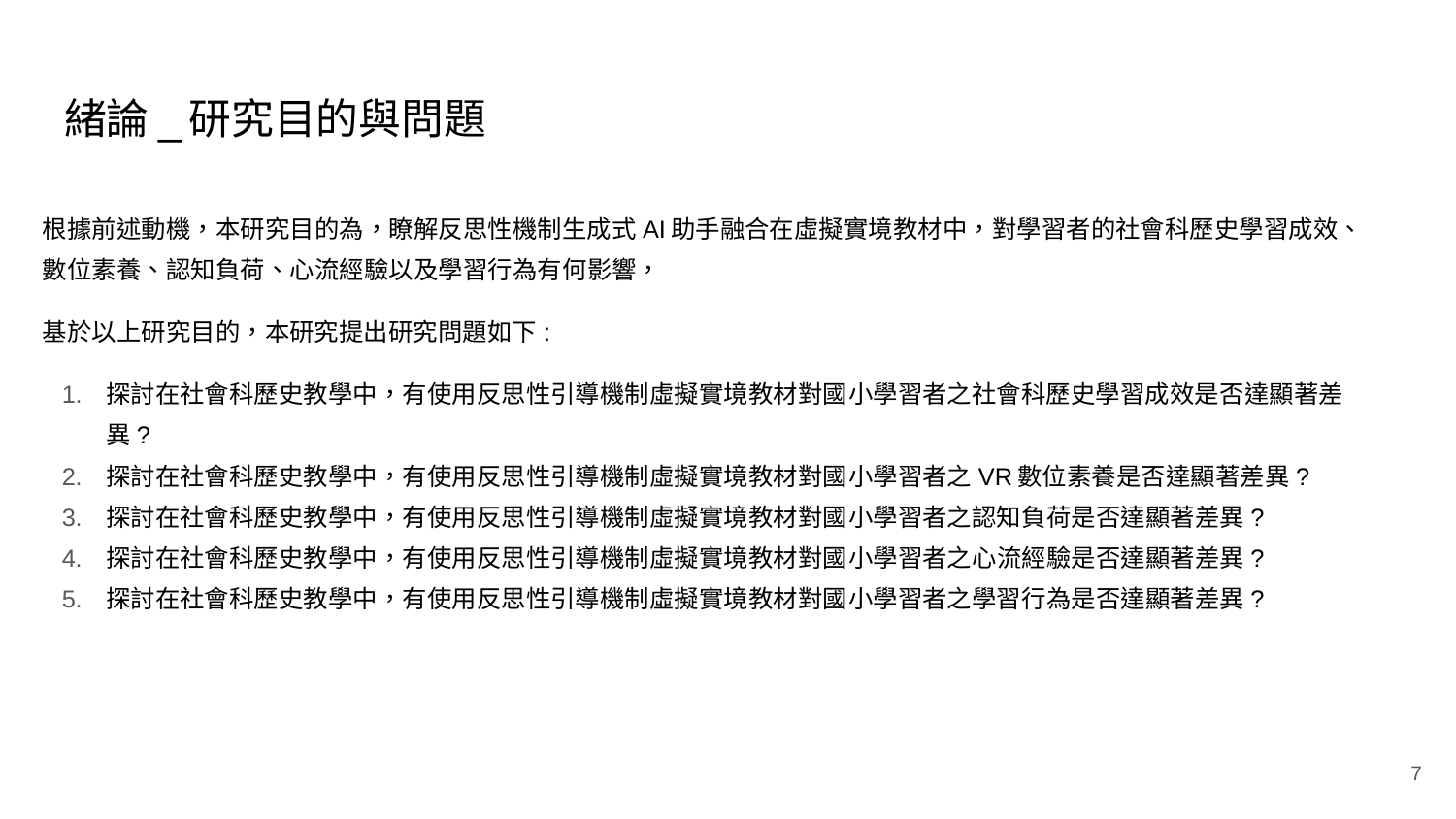

# 緒論_研究目的與問題
根據前述動機，本研究目的為，瞭解反思性機制生成式AI助手融合在虛擬實境教材中，對學習者的社會科歷史學習成效、數位素養、認知負荷、心流經驗以及學習行為有何影響，
基於以上研究目的，本研究提出研究問題如下:
探討在社會科歷史教學中，有使用反思性引導機制虛擬實境教材對國小學習者之社會科歷史學習成效是否達顯著差異?
探討在社會科歷史教學中，有使用反思性引導機制虛擬實境教材對國小學習者之VR數位素養是否達顯著差異?
探討在社會科歷史教學中，有使用反思性引導機制虛擬實境教材對國小學習者之認知負荷是否達顯著差異?
探討在社會科歷史教學中，有使用反思性引導機制虛擬實境教材對國小學習者之心流經驗是否達顯著差異?
探討在社會科歷史教學中，有使用反思性引導機制虛擬實境教材對國小學習者之學習行為是否達顯著差異?
7